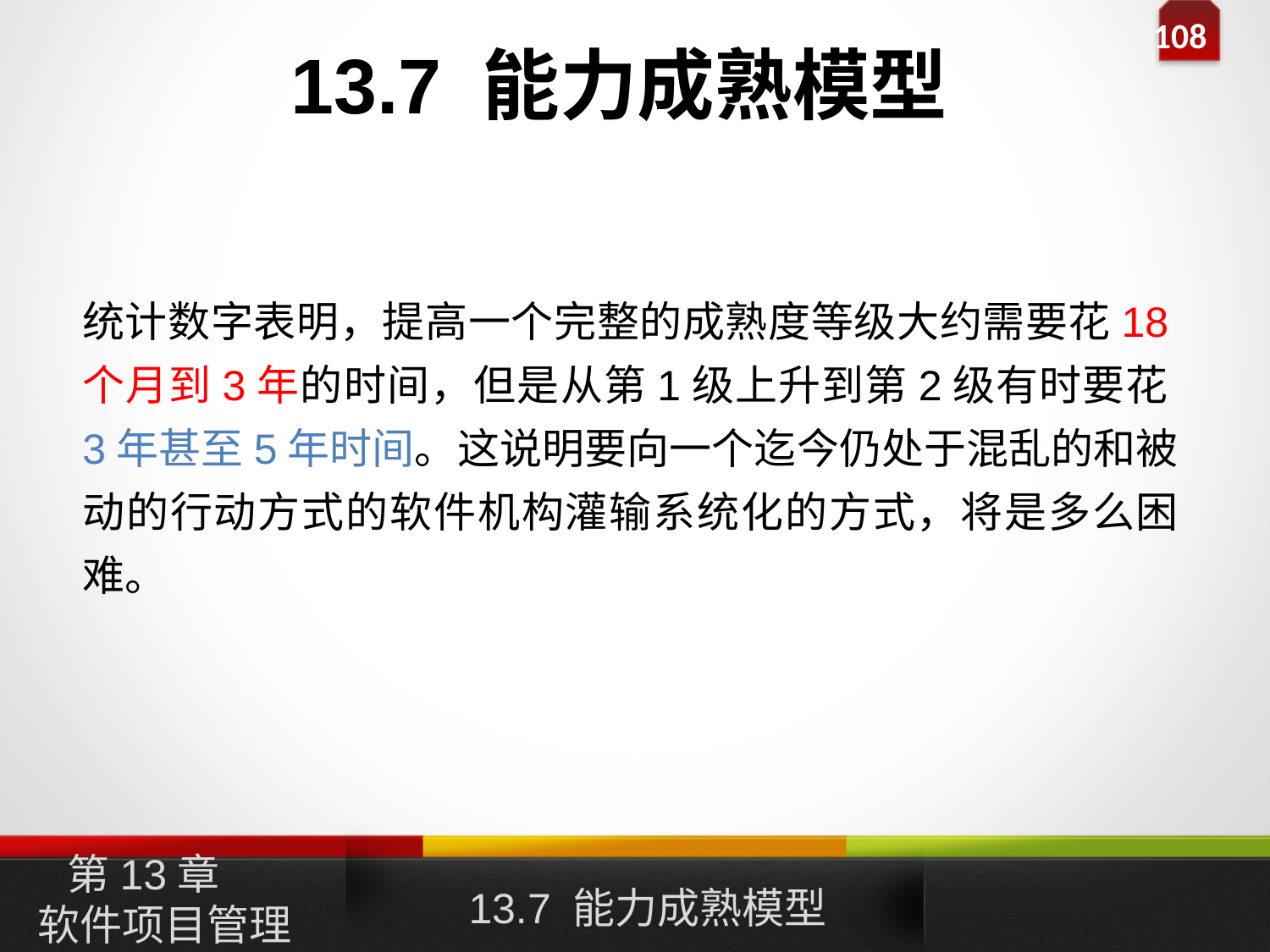

# 13.7 能力成熟模型
统计数字表明，提高一个完整的成熟度等级大约需要花18个月到3年的时间，但是从第1级上升到第2级有时要花3年甚至5年时间。这说明要向一个迄今仍处于混乱的和被动的行动方式的软件机构灌输系统化的方式，将是多么困难。
第13章
软件项目管理
13.7 能力成熟模型